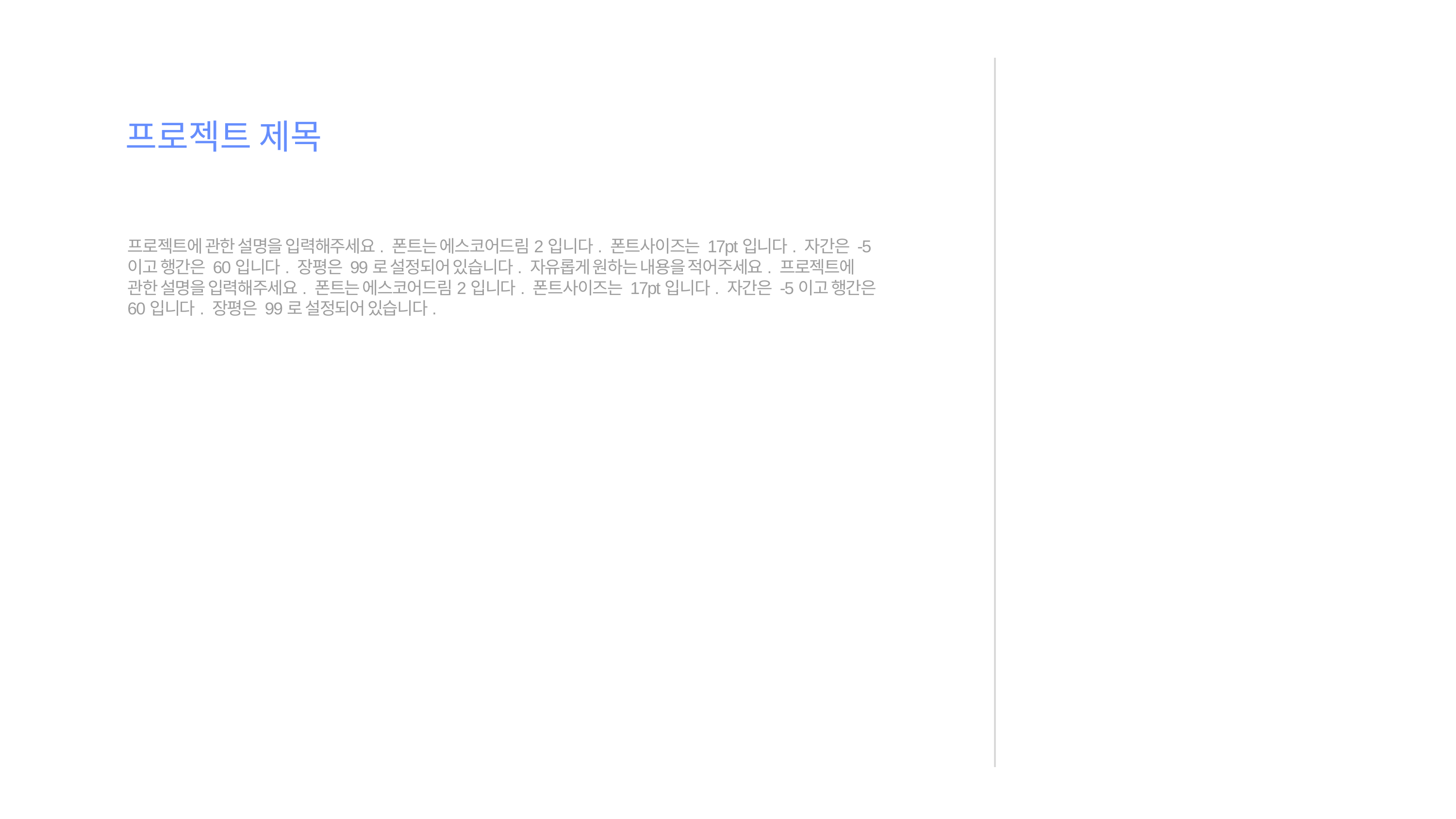

프로젝트 제목
프로젝트에 관한 설명을 입력해주세요. 폰트는 에스코어드림2입니다. 폰트사이즈는 17pt입니다. 자간은 -5이고 행간은 60입니다. 장평은 99로 설정되어 있습니다. 자유롭게 원하는 내용을 적어주세요. 프로젝트에 관한 설명을 입력해주세요. 폰트는 에스코어드림2입니다. 폰트사이즈는 17pt입니다. 자간은 -5이고 행간은 60입니다. 장평은 99로 설정되어 있습니다.